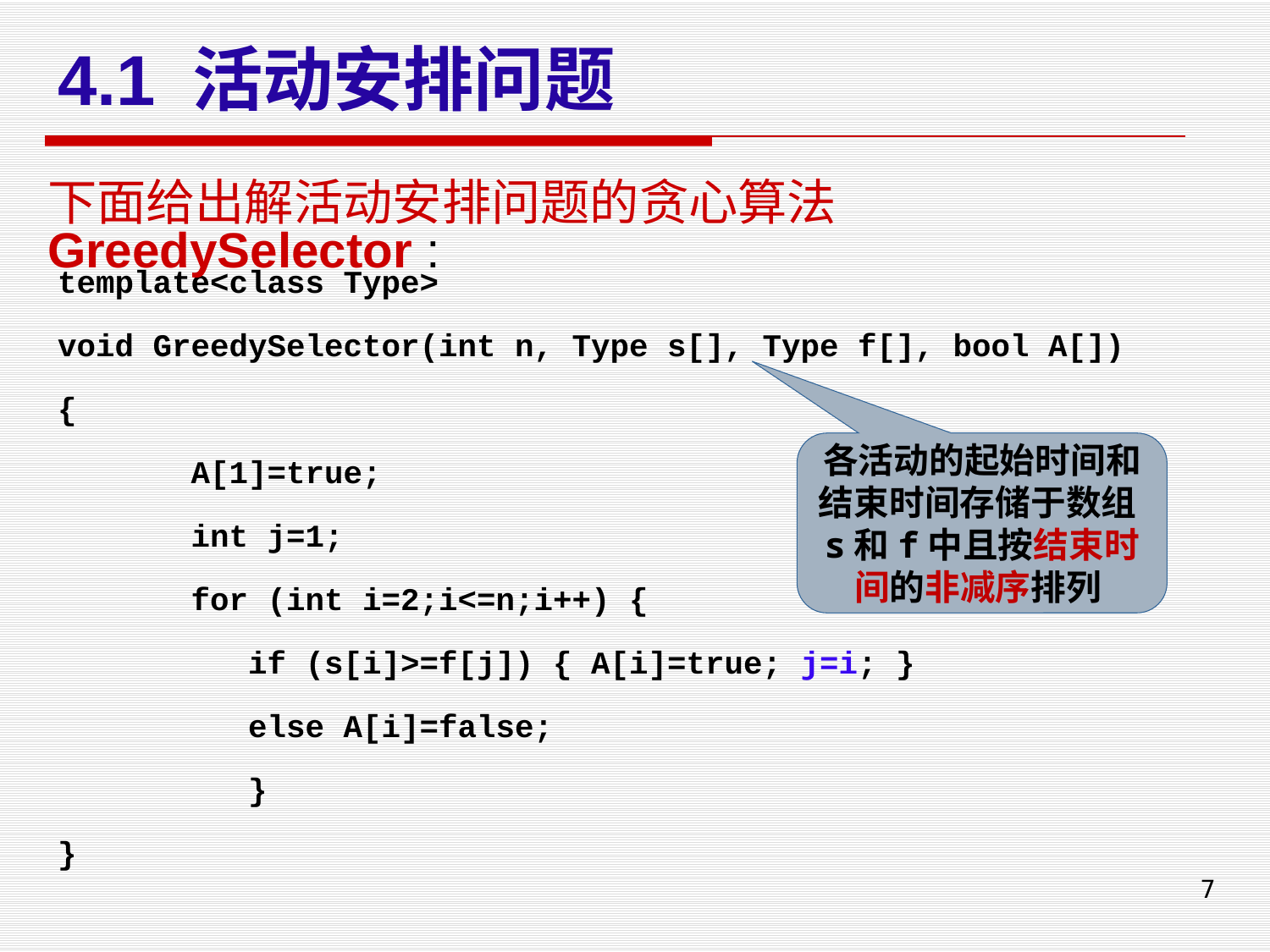

# 4.1 活动安排问题
下面给出解活动安排问题的贪心算法GreedySelector :

template<class Type>
void GreedySelector(int n, Type s[], Type f[], bool A[])
{
       A[1]=true;
       int j=1;
       for (int i=2;i<=n;i++) {
          if (s[i]>=f[j]) { A[i]=true; j=i; }
          else A[i]=false;
          }
}
各活动的起始时间和结束时间存储于数组s和f中且按结束时间的非减序排列
7